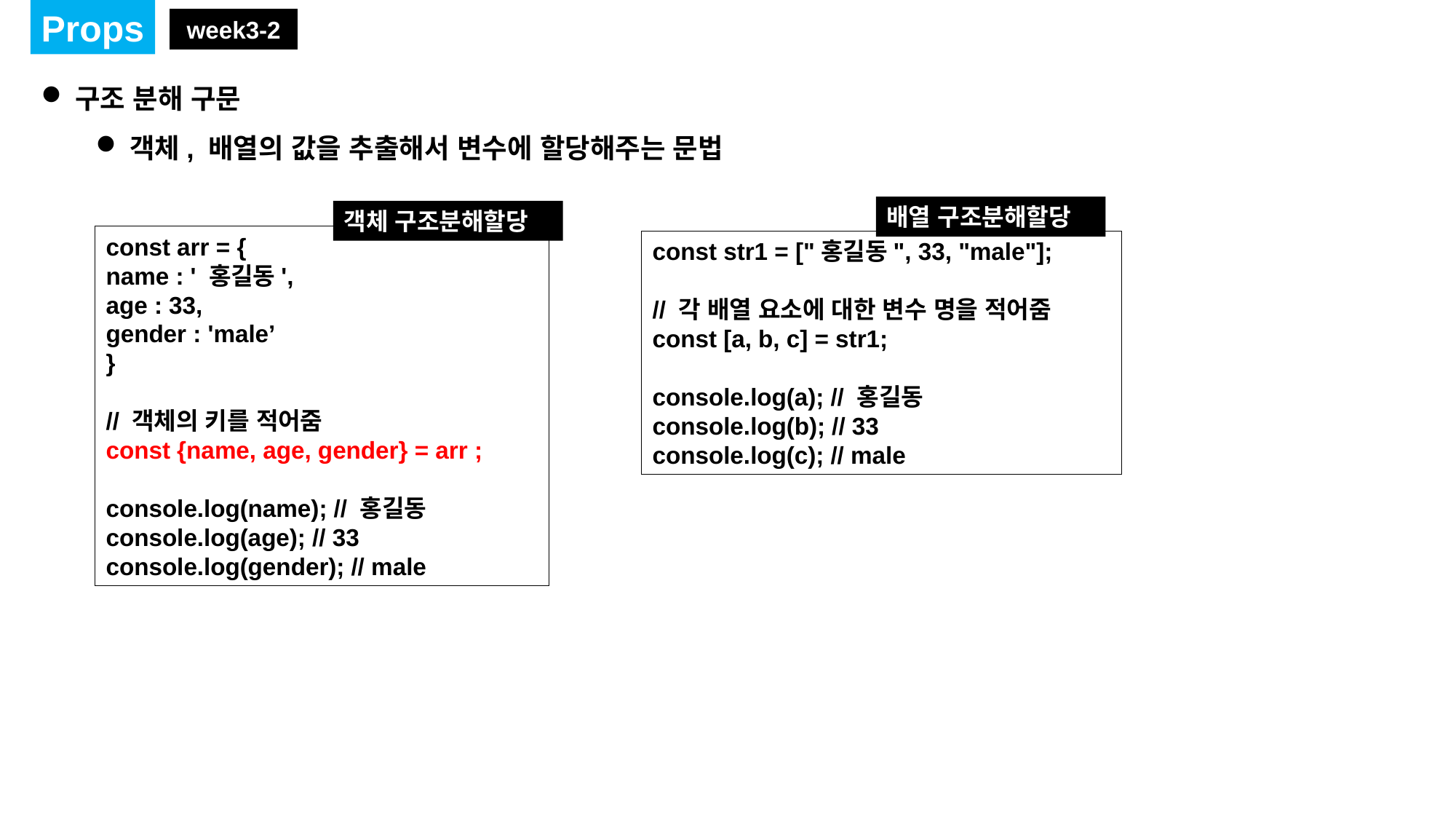

Props
week3-2
구조 분해 구문
객체, 배열의 값을 추출해서 변수에 할당해주는 문법
배열 구조분해할당
객체 구조분해할당
const arr = {
name : ' 홍길동',
age : 33,
gender : 'male’
}

// 객체의 키를 적어줌
const {name, age, gender} = arr ;

console.log(name); // 홍길동
console.log(age); // 33
console.log(gender); // male
const str1 = ["홍길동", 33, "male"];

// 각 배열 요소에 대한 변수 명을 적어줌
const [a, b, c] = str1;

console.log(a); // 홍길동
console.log(b); // 33
console.log(c); // male